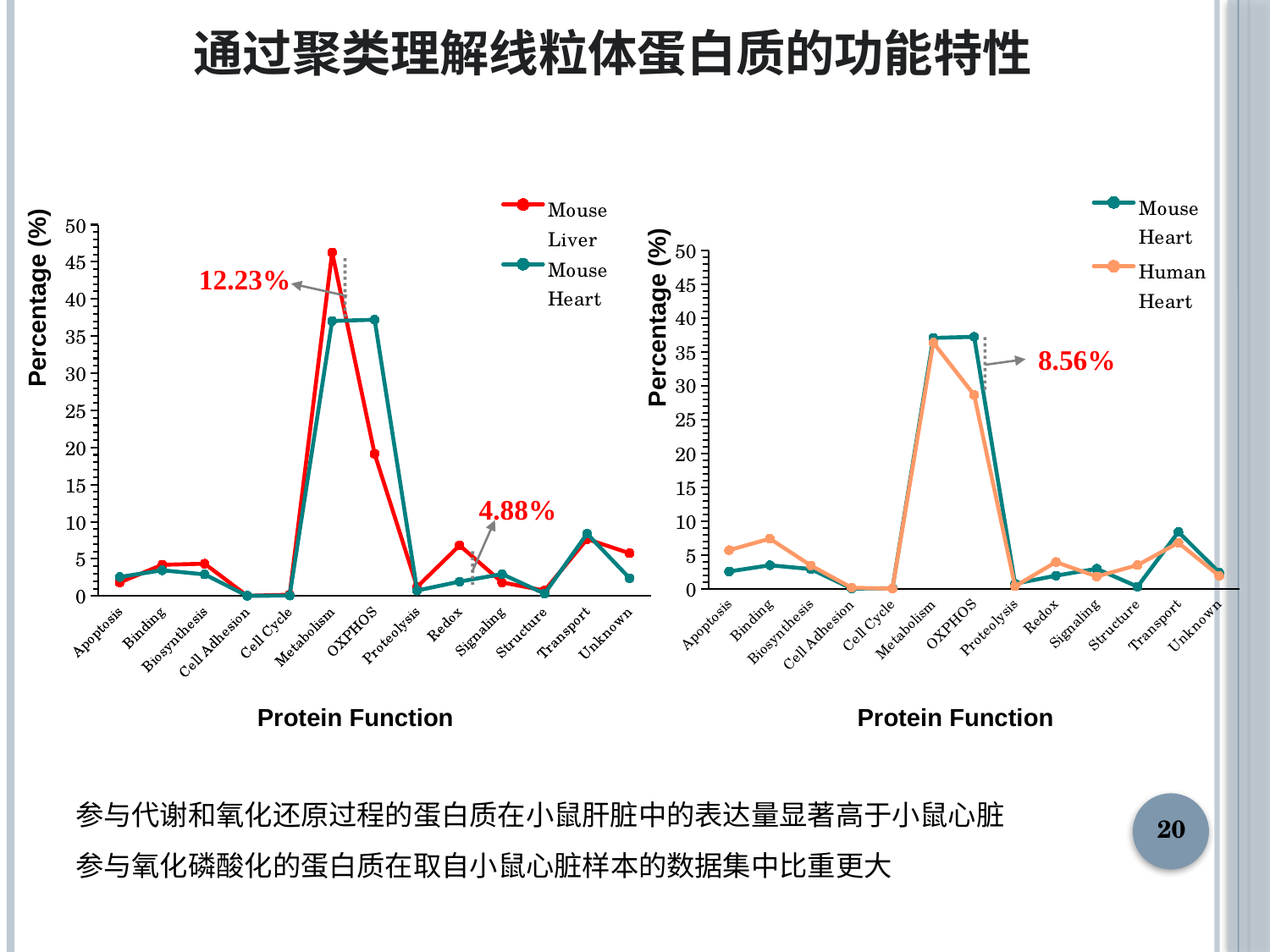

通过聚类理解线粒体蛋白质的功能特性

### Chart

| Category | Mouse Liver | Mouse Heart |
|---|---|---|
| Apoptosis | 1.82 | 2.56 |
| Binding | 4.2 | 3.47 |
| Biosynthesis | 4.35 | 2.91 |
| Cell Adhesion | 0.03 | 0.03 |
| Cell Cycle | 0.16999999999999998 | 0.06 |
| Metabolism | 46.27 | 37.04 |
| OXPHOS | 19.13 | 37.2 |
| Proteolysis | 1.22 | 0.74 |
| Redox | 6.819999999999999 | 1.94 |
| Signaling | 1.83 | 2.9499999999999997 |
| Structure | 0.73 | 0.31 |
| Transport | 7.66 | 8.39 |
| Unknown | 5.76 | 2.4 |

### Chart

| Category | Mouse Heart | Human Heart |
|---|---|---|
| Apoptosis | 2.56 | 5.6989319 |
| Binding | 3.47 | 7.3993054 |
| Biosynthesis | 2.91 | 3.4423938 |
| Cell Adhesion | 0.03 | 0.1615187 |
| Cell Cycle | 0.06 | 0.0188923 |
| Metabolism | 37.04 | 36.347248799999996 |
| OXPHOS | 37.2 | 28.620083899999997 |
| Proteolysis | 0.74 | 0.37301 |
| Redox | 1.94 | 3.9420099 |
| Signaling | 2.9499999999999997 | 1.8176576 |
| Structure | 0.31 | 3.4957534 |
| Transport | 8.39 | 6.788900000000001 |
| Unknown | 2.4 | 1.8942945999999998 |
12.23%
Percentage (%)
Percentage (%)
8.56%
4.88%
Protein Function
Protein Function
参与代谢和氧化还原过程的蛋白质在小鼠肝脏中的表达量显著高于小鼠心脏
参与氧化磷酸化的蛋白质在取自小鼠心脏样本的数据集中比重更大

20